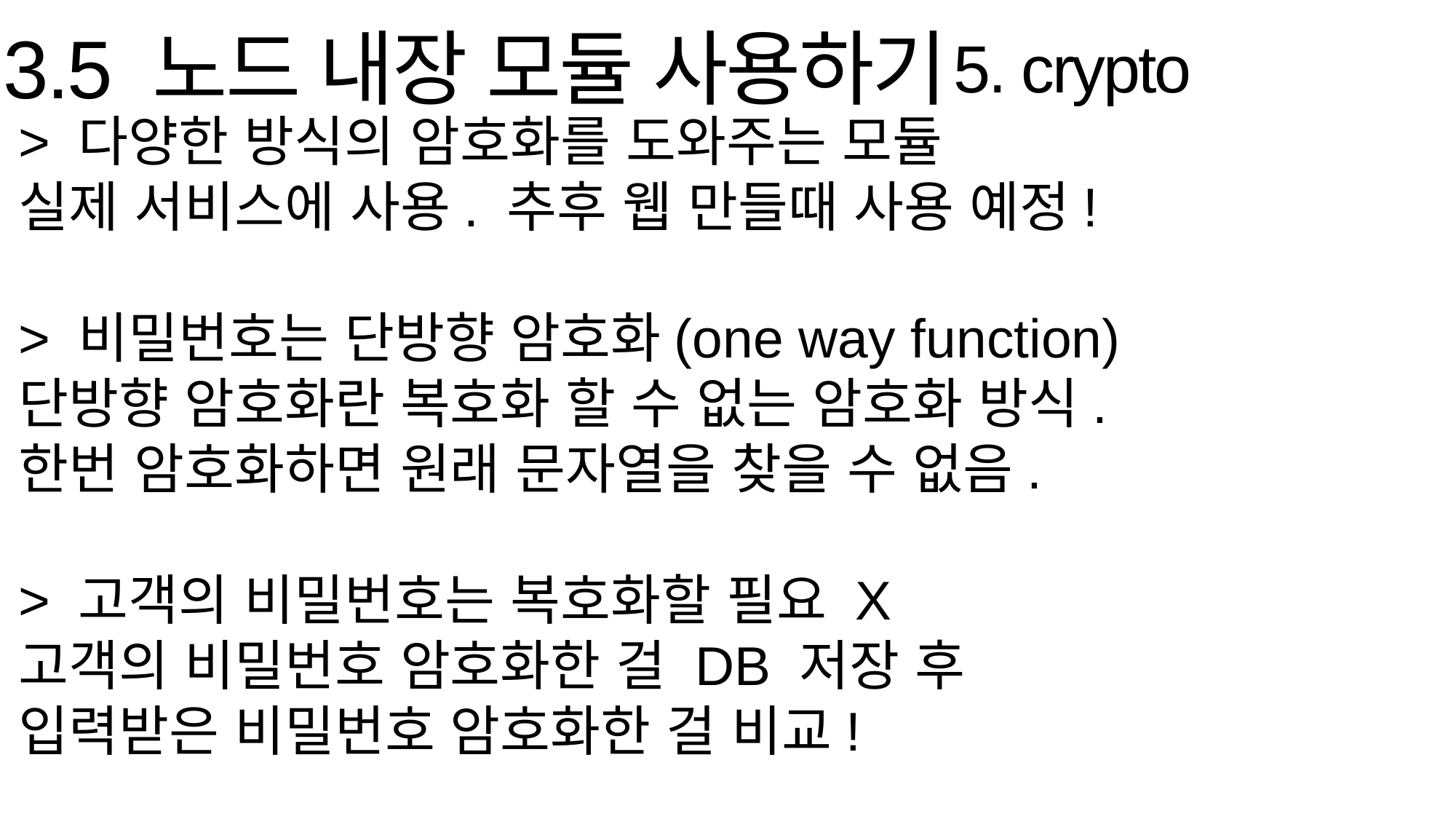

3.5 노드 내장 모듈 사용하기
5. crypto
> 다양한 방식의 암호화를 도와주는 모듈
실제 서비스에 사용. 추후 웹 만들때 사용 예정!

> 비밀번호는 단방향 암호화(one way function)
단방향 암호화란 복호화 할 수 없는 암호화 방식.
한번 암호화하면 원래 문자열을 찾을 수 없음.

> 고객의 비밀번호는 복호화할 필요 X
고객의 비밀번호 암호화한 걸 DB 저장 후
입력받은 비밀번호 암호화한 걸 비교!